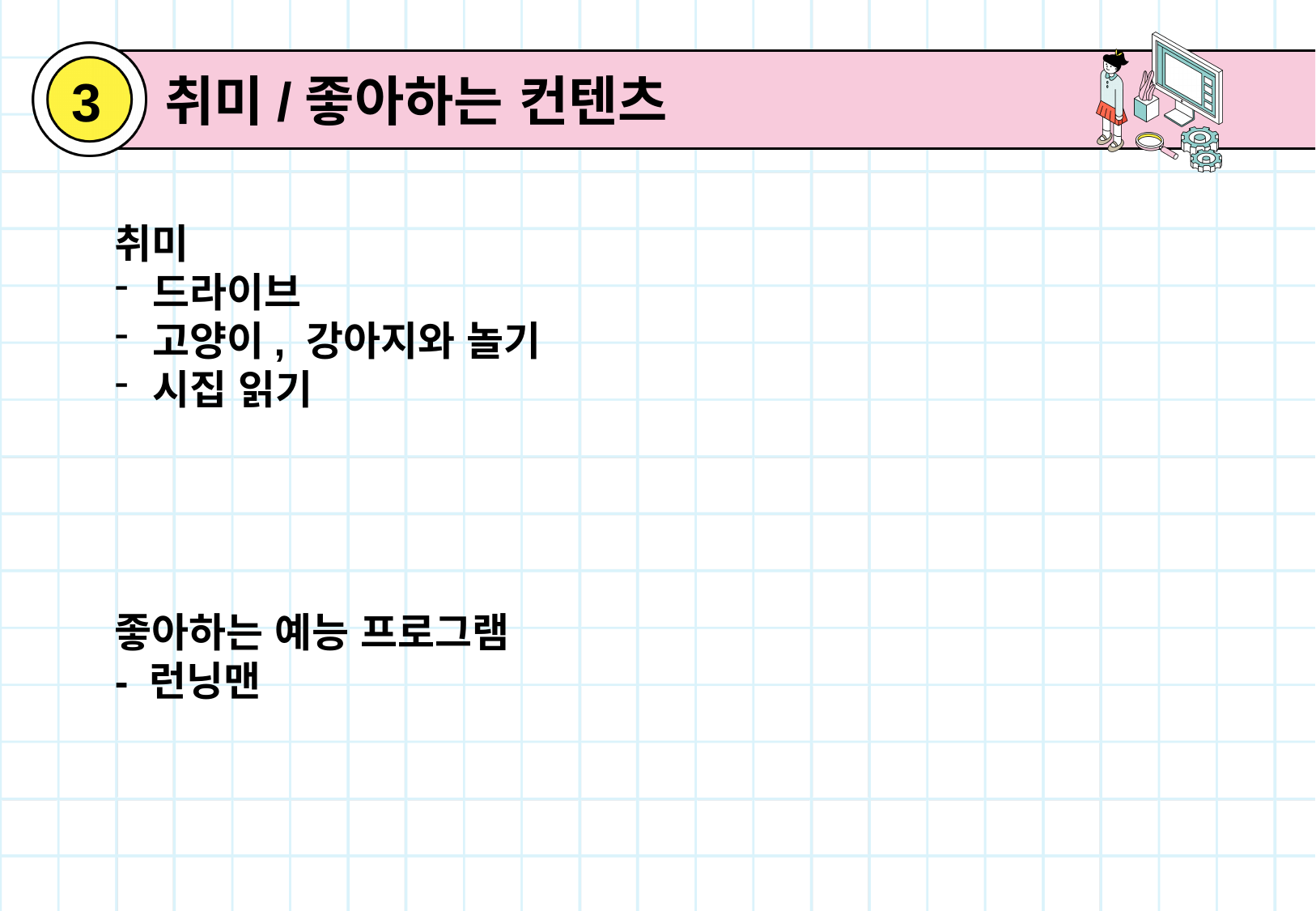

취미/좋아하는 컨텐츠
3
취미
드라이브
고양이, 강아지와 놀기
시집 읽기

좋아하는 예능 프로그램
- 런닝맨